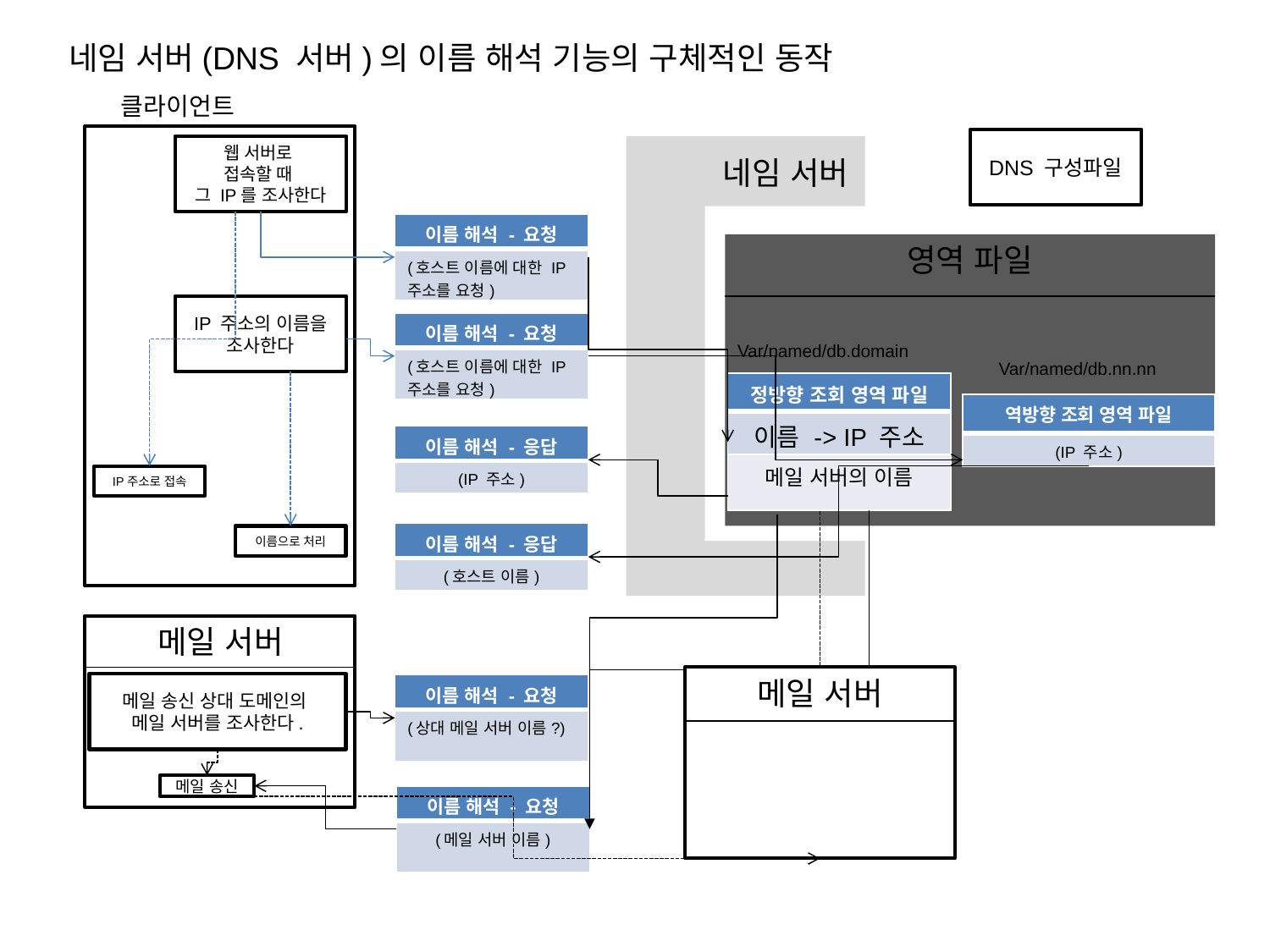

네임 서버(DNS 서버)의 이름 해석 기능의 구체적인 동작
클라이언트

DNS 구성파일
웹 서버로
접속할 때
그 IP를 조사한다

네임 서버

| 이름 해석 - 요청 |
| --- |
| (호스트 이름에 대한 IP 주소를 요청) |

영역 파일
IP 주소의 이름을 조사한다
| 이름 해석 - 요청 |
| --- |
| (호스트 이름에 대한 IP 주소를 요청) |
Var/named/db.domain
Var/named/db.nn.nn
| 정방향 조회 영역 파일 |
| --- |
| 이름 -> IP 주소 |
| 메일 서버의 이름 |
| 역방향 조회 영역 파일 |
| --- |
| (IP 주소) |
| 이름 해석 - 응답 |
| --- |
| (IP 주소) |
IP주소로 접속
| 이름 해석 - 응답 |
| --- |
| (호스트 이름) |
이름으로 처리

메일 서버

메일 서버
메일 송신 상대 도메인의
메일 서버를 조사한다.
| 이름 해석 - 요청 |
| --- |
| (상대 메일 서버 이름?) |
메일 송신
| 이름 해석 - 요청 |
| --- |
| (메일 서버 이름) |